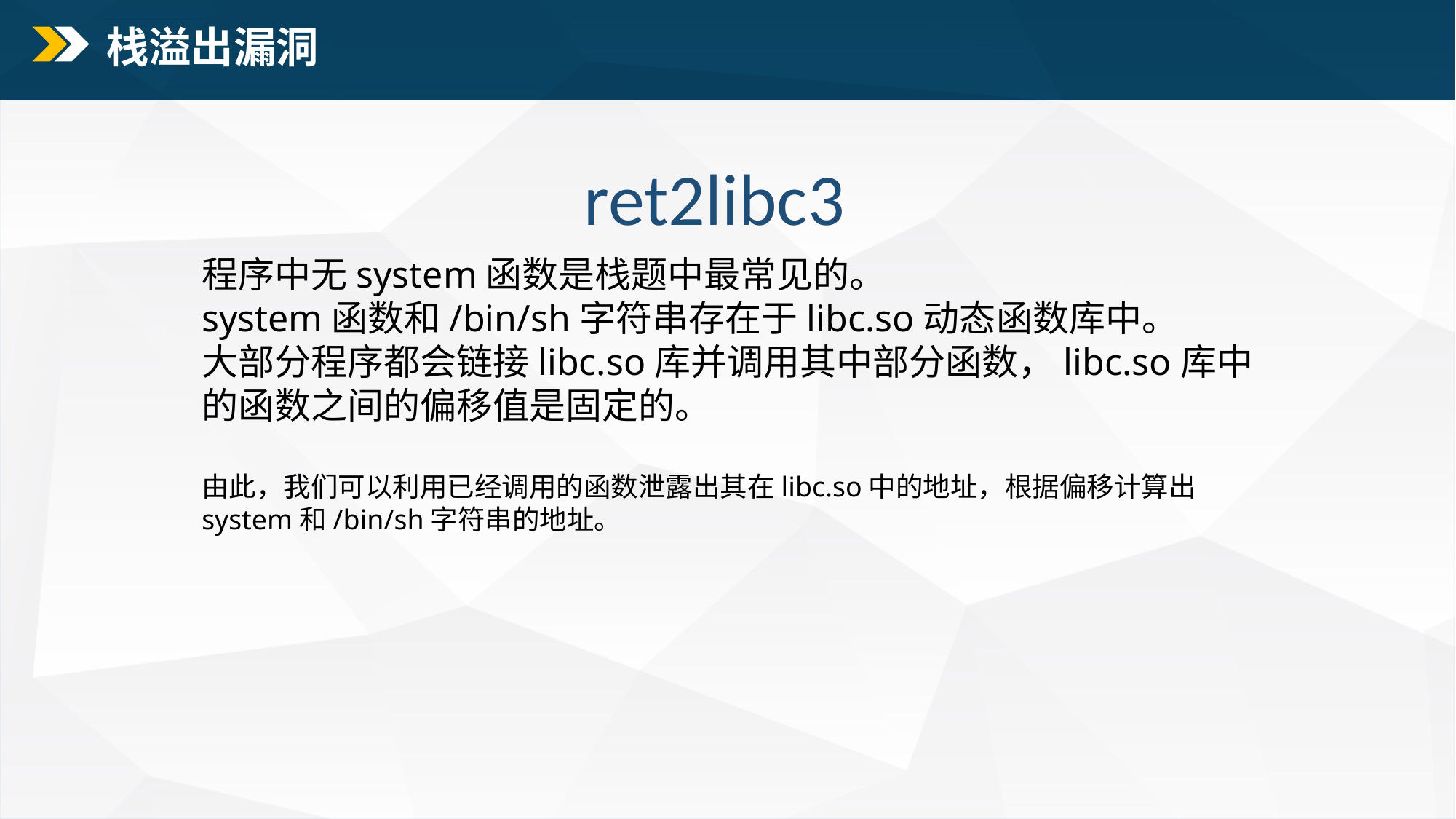

栈溢出漏洞

ret2libc3
程序中无system函数是栈题中最常见的。
system函数和/bin/sh字符串存在于libc.so动态函数库中。
大部分程序都会链接libc.so库并调用其中部分函数，libc.so库中的函数之间的偏移值是固定的。
由此，我们可以利用已经调用的函数泄露出其在libc.so中的地址，根据偏移计算出system和/bin/sh字符串的地址。